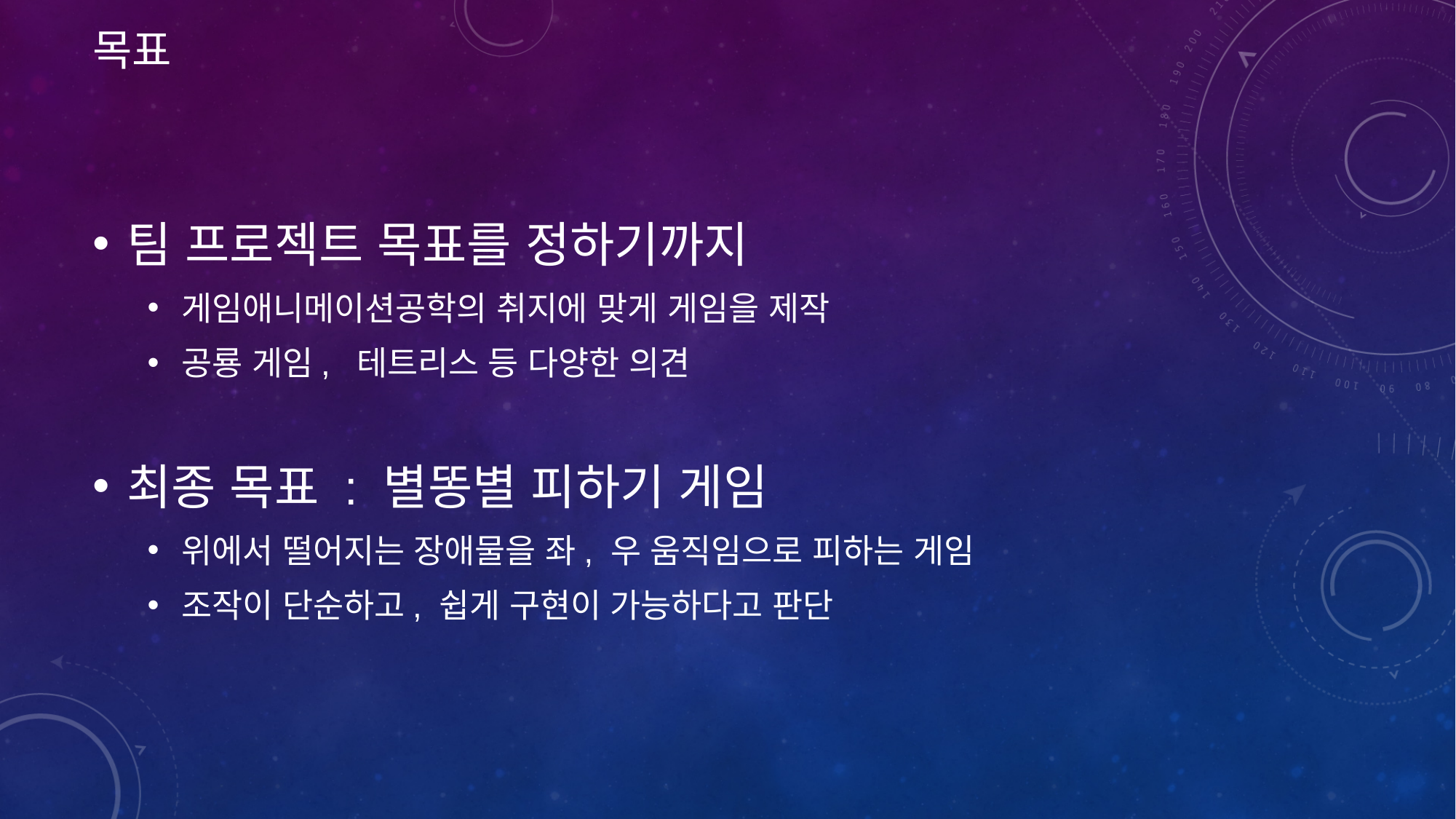

# 목표
팀 프로젝트 목표를 정하기까지
게임애니메이션공학의 취지에 맞게 게임을 제작
공룡 게임,  테트리스 등 다양한 의견

최종 목표 : 별똥별 피하기 게임
위에서 떨어지는 장애물을 좌, 우 움직임으로 피하는 게임
조작이 단순하고, 쉽게 구현이 가능하다고 판단